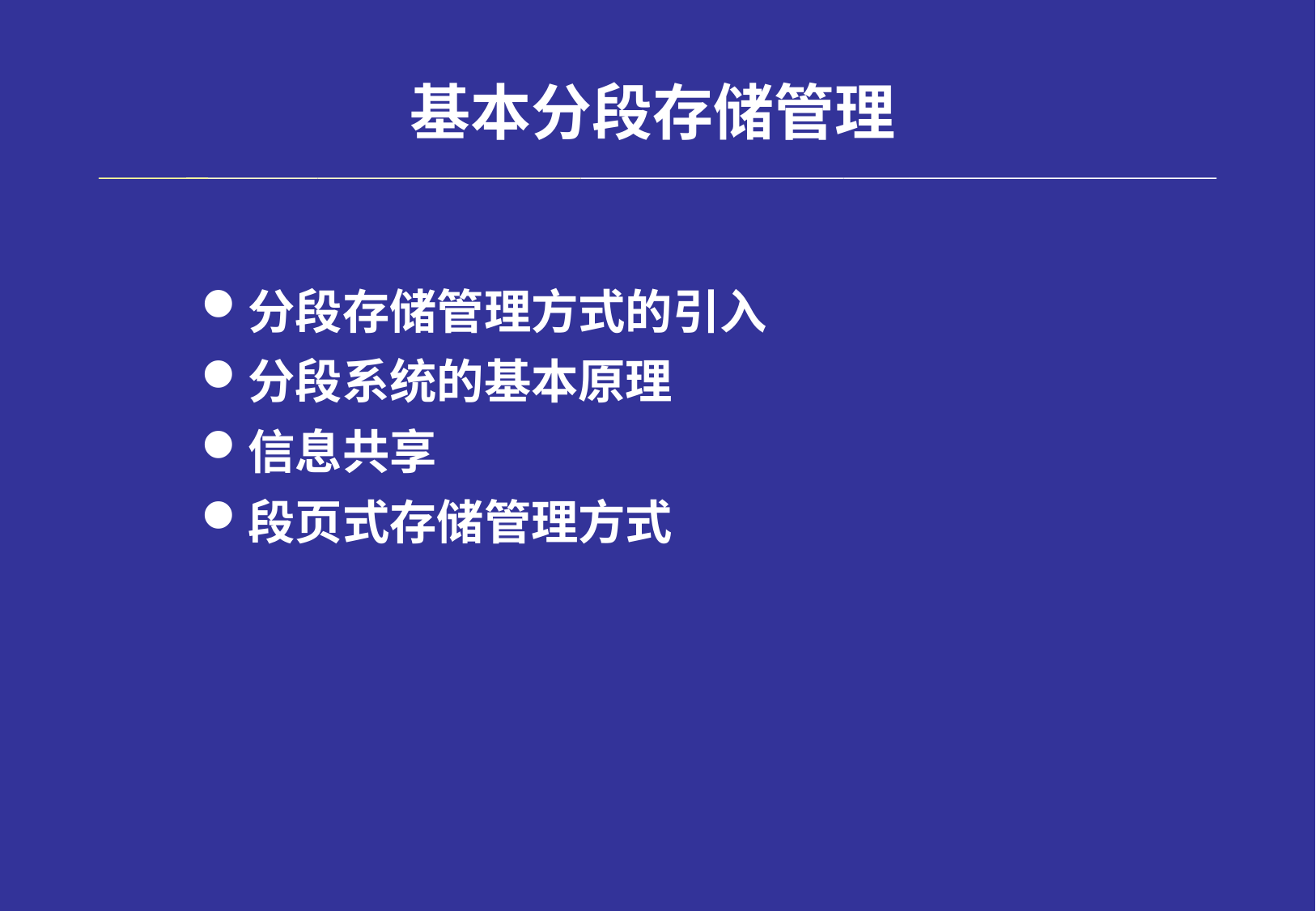

# 基本分段存储管理
分段存储管理方式的引入
分段系统的基本原理
信息共享
段页式存储管理方式